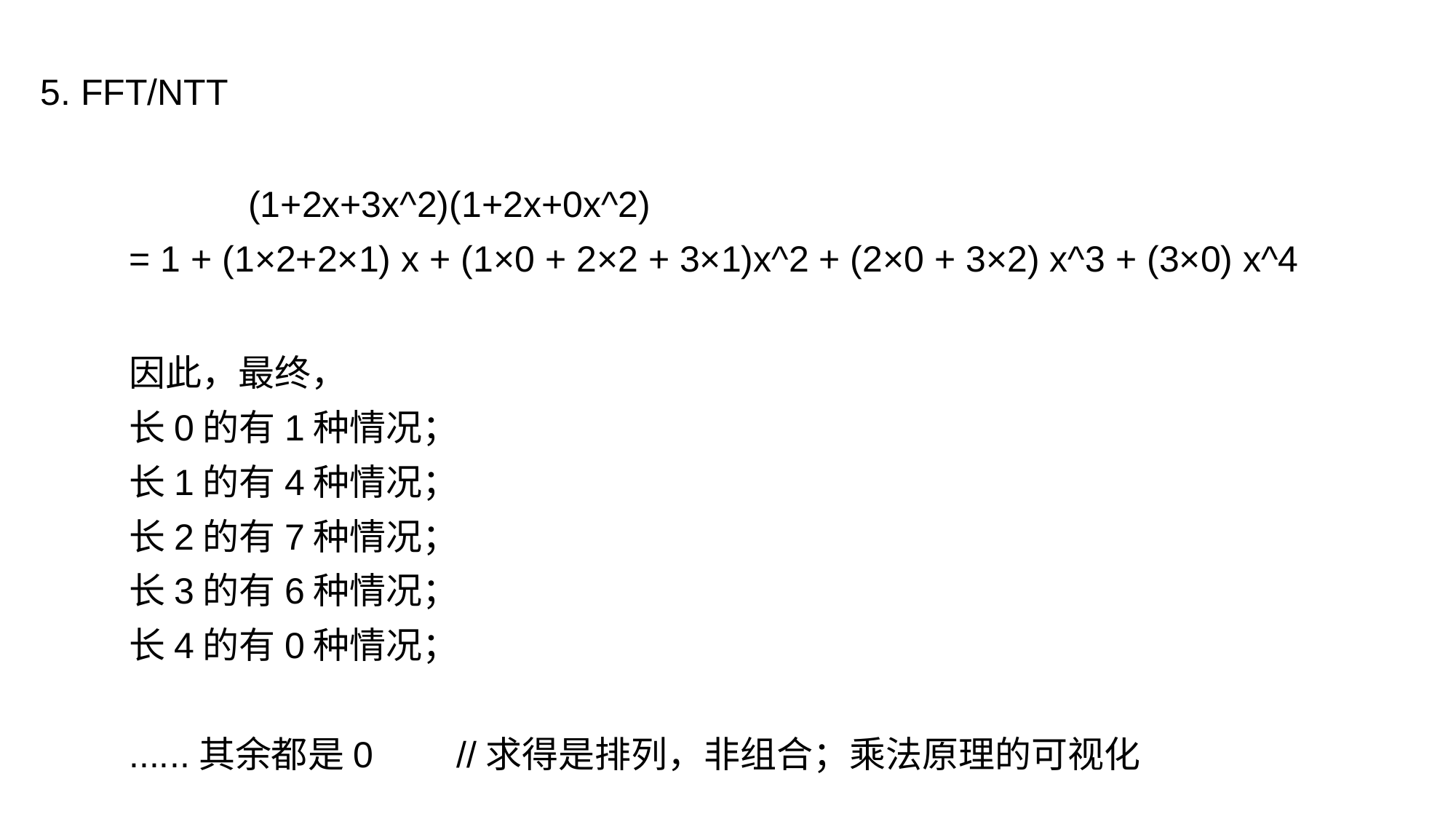

5. FFT/NTT

	 (1+2x+3x^2)(1+2x+0x^2)
= 1 + (1×2+2×1) x + (1×0 + 2×2 + 3×1)x^2 + (2×0 + 3×2) x^3 + (3×0) x^4

因此，最终，
长0的有1种情况；
长1的有4种情况；
长2的有7种情况；
长3的有6种情况；
长4的有0种情况；

......其余都是0	//求得是排列，非组合；乘法原理的可视化